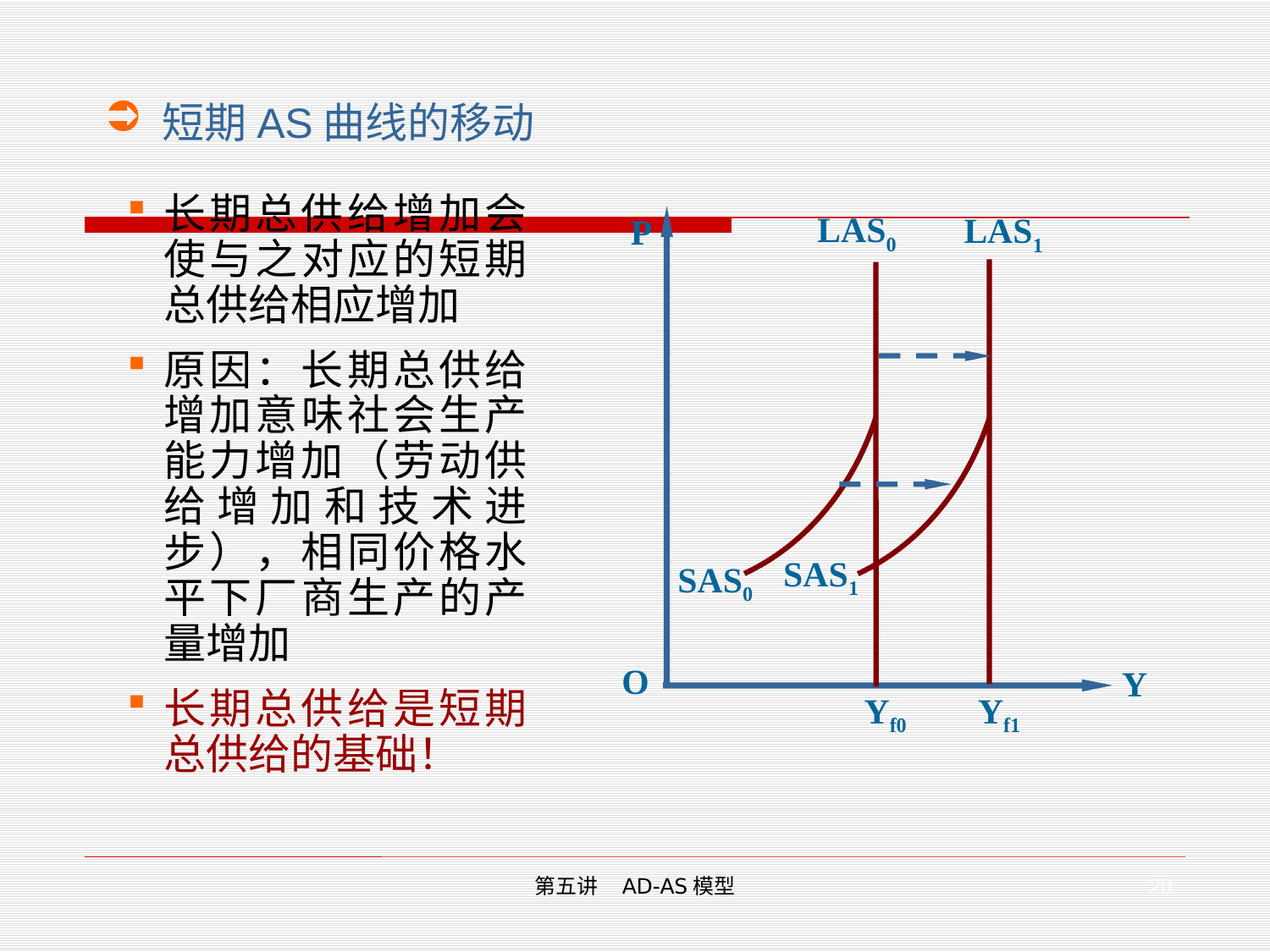

短期AS曲线的移动
长期总供给增加会使与之对应的短期总供给相应增加
原因：长期总供给增加意味社会生产能力增加（劳动供给增加和技术进步），相同价格水平下厂商生产的产量增加
长期总供给是短期总供给的基础！

LAS0
LAS1
P

SAS1
SAS0
O
Y

Yf0
Yf1
20
第五讲    AD-AS模型